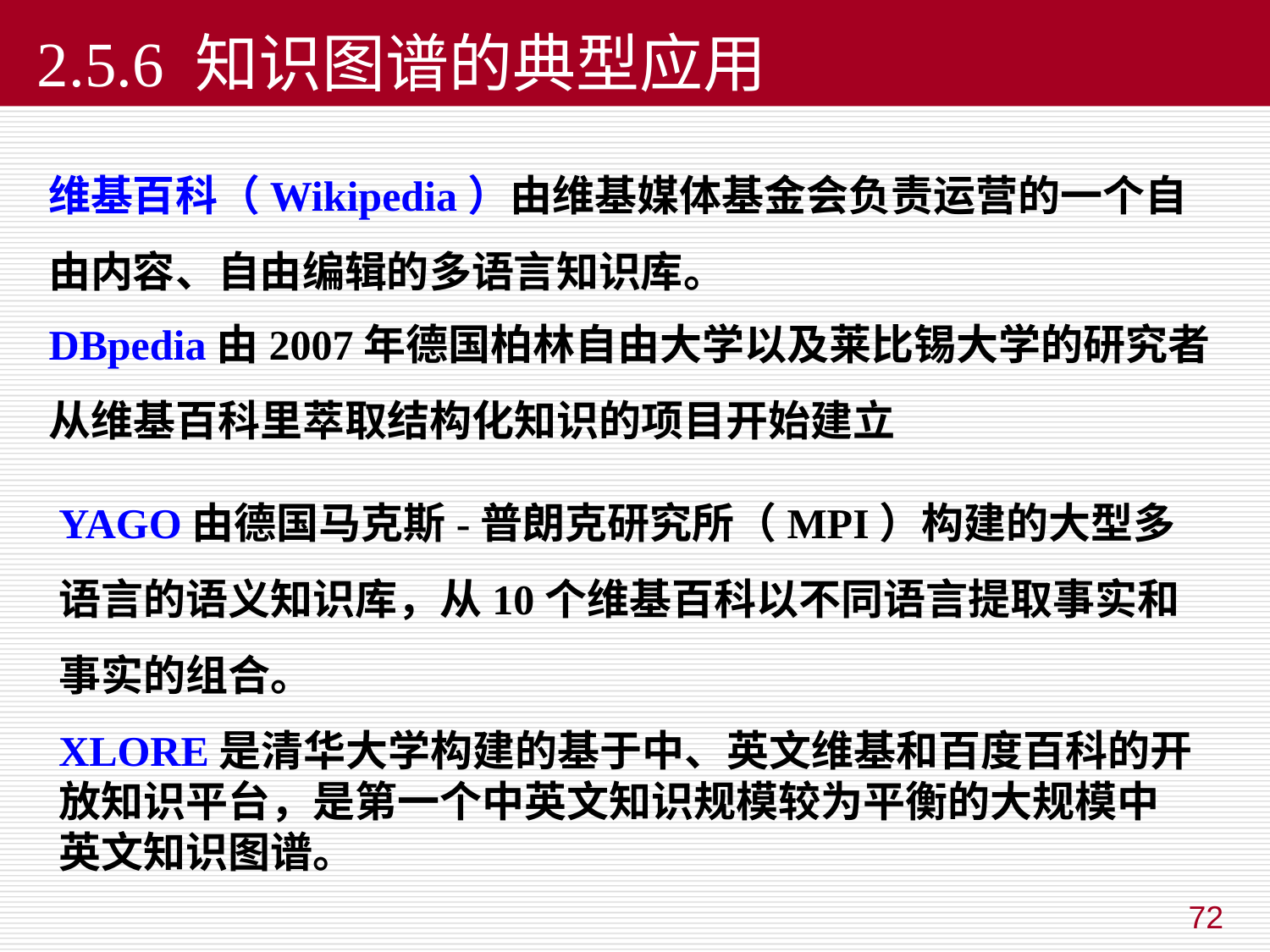

# 2.5.6 知识图谱的典型应用
维基百科（Wikipedia）由维基媒体基金会负责运营的一个自由内容、自由编辑的多语言知识库。
DBpedia由2007年德国柏林自由大学以及莱比锡大学的研究者从维基百科里萃取结构化知识的项目开始建立
YAGO由德国马克斯-普朗克研究所（MPI）构建的大型多语言的语义知识库，从10个维基百科以不同语言提取事实和事实的组合。
XLORE是清华大学构建的基于中、英文维基和百度百科的开放知识平台，是第一个中英文知识规模较为平衡的大规模中英文知识图谱。
72